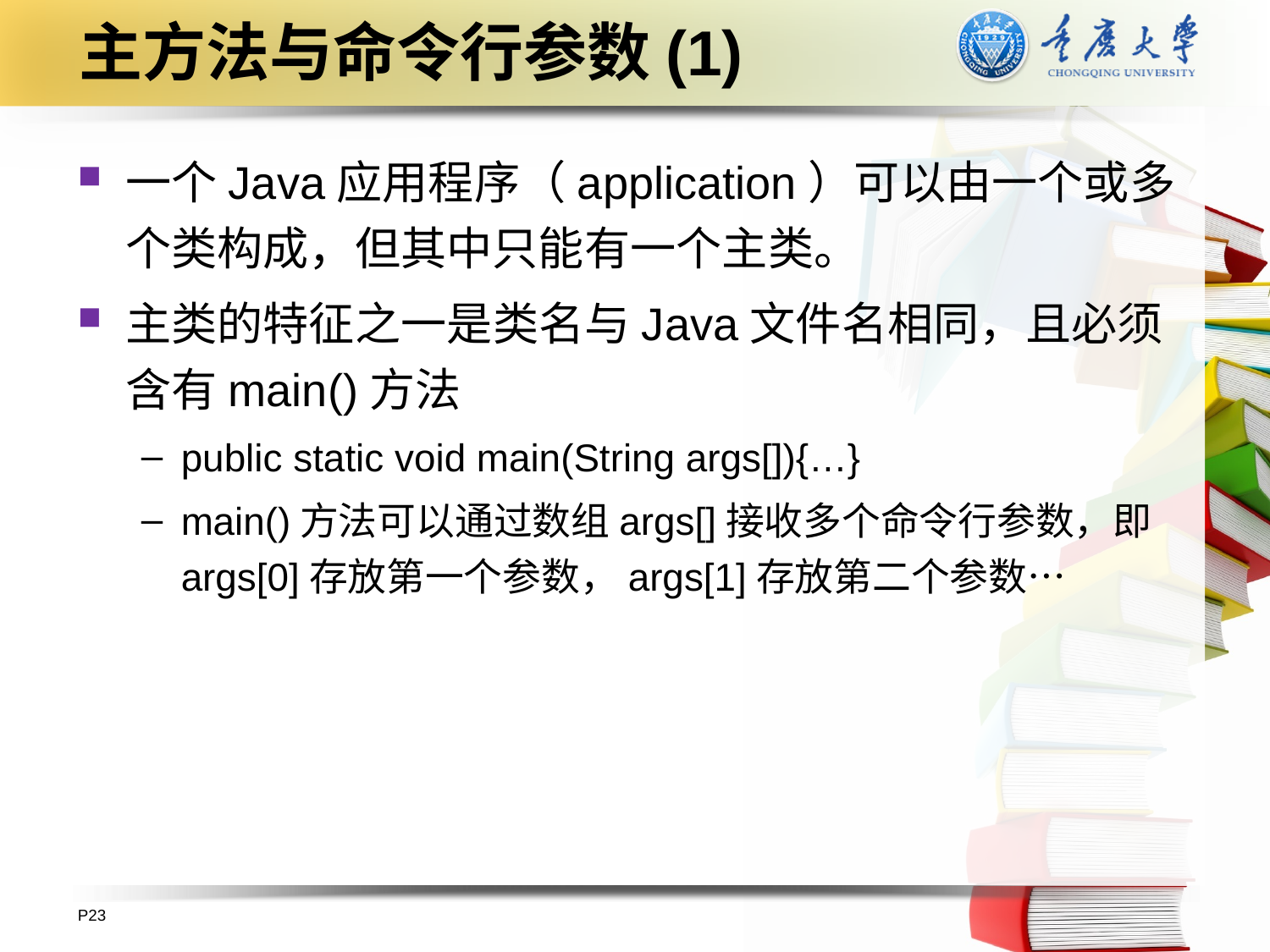

# 主方法与命令行参数(1)
一个Java应用程序（application）可以由一个或多个类构成，但其中只能有一个主类。
主类的特征之一是类名与Java文件名相同，且必须含有main()方法
public static void main(String args[]){…}
main()方法可以通过数组args[]接收多个命令行参数，即args[0]存放第一个参数，args[1]存放第二个参数…
P23